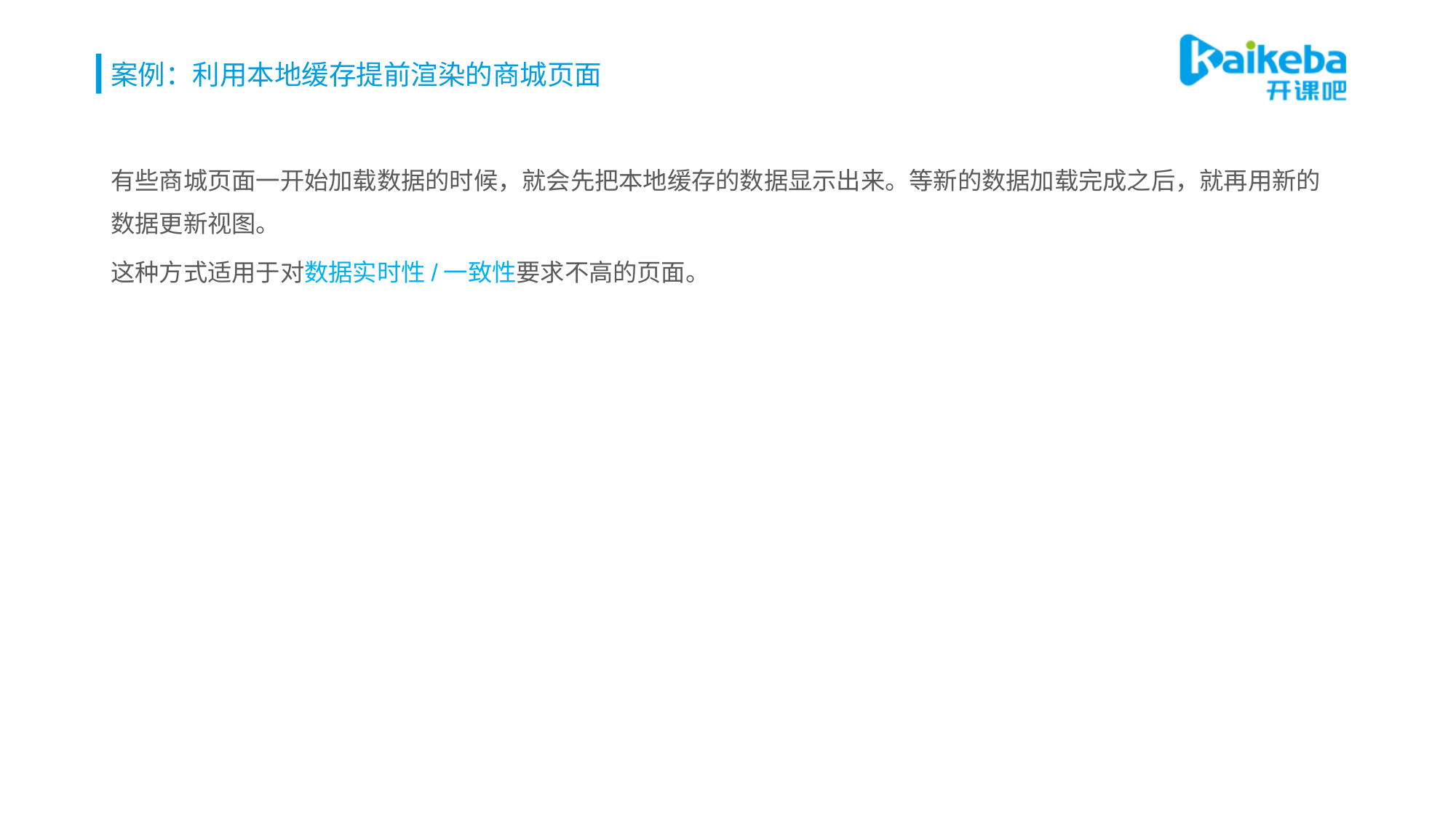

# 案例：利用本地缓存提前渲染的商城页面
有些商城页面一开始加载数据的时候，就会先把本地缓存的数据显示出来。等新的数据加载完成之后，就再用新的数据更新视图。
这种方式适用于对数据实时性/一致性要求不高的页面。